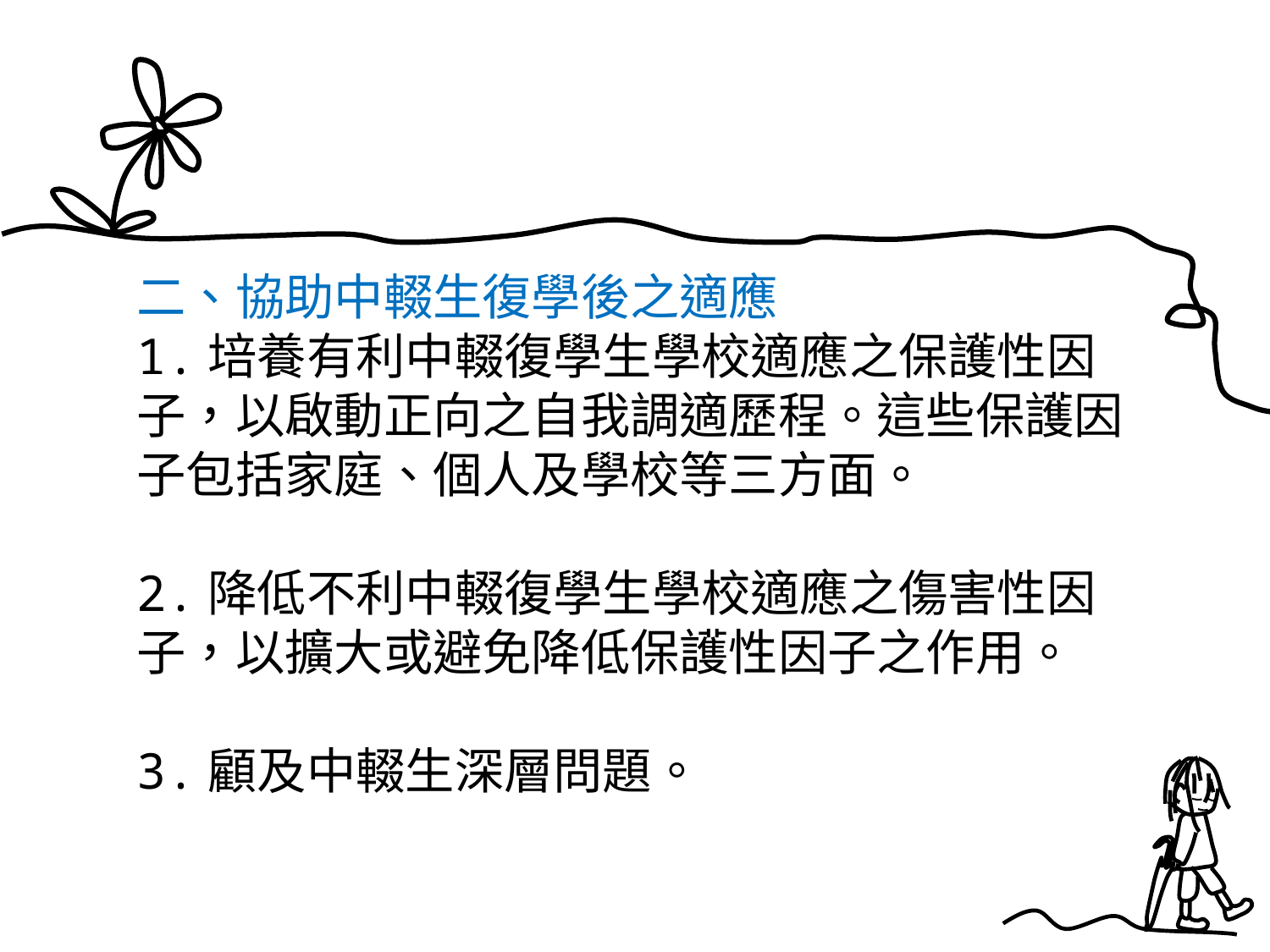

二、協助中輟生復學後之適應
1.培養有利中輟復學生學校適應之保護性因子，以啟動正向之自我調適歷程。這些保護因子包括家庭、個人及學校等三方面。

2.降低不利中輟復學生學校適應之傷害性因子，以擴大或避免降低保護性因子之作用。

3.顧及中輟生深層問題。